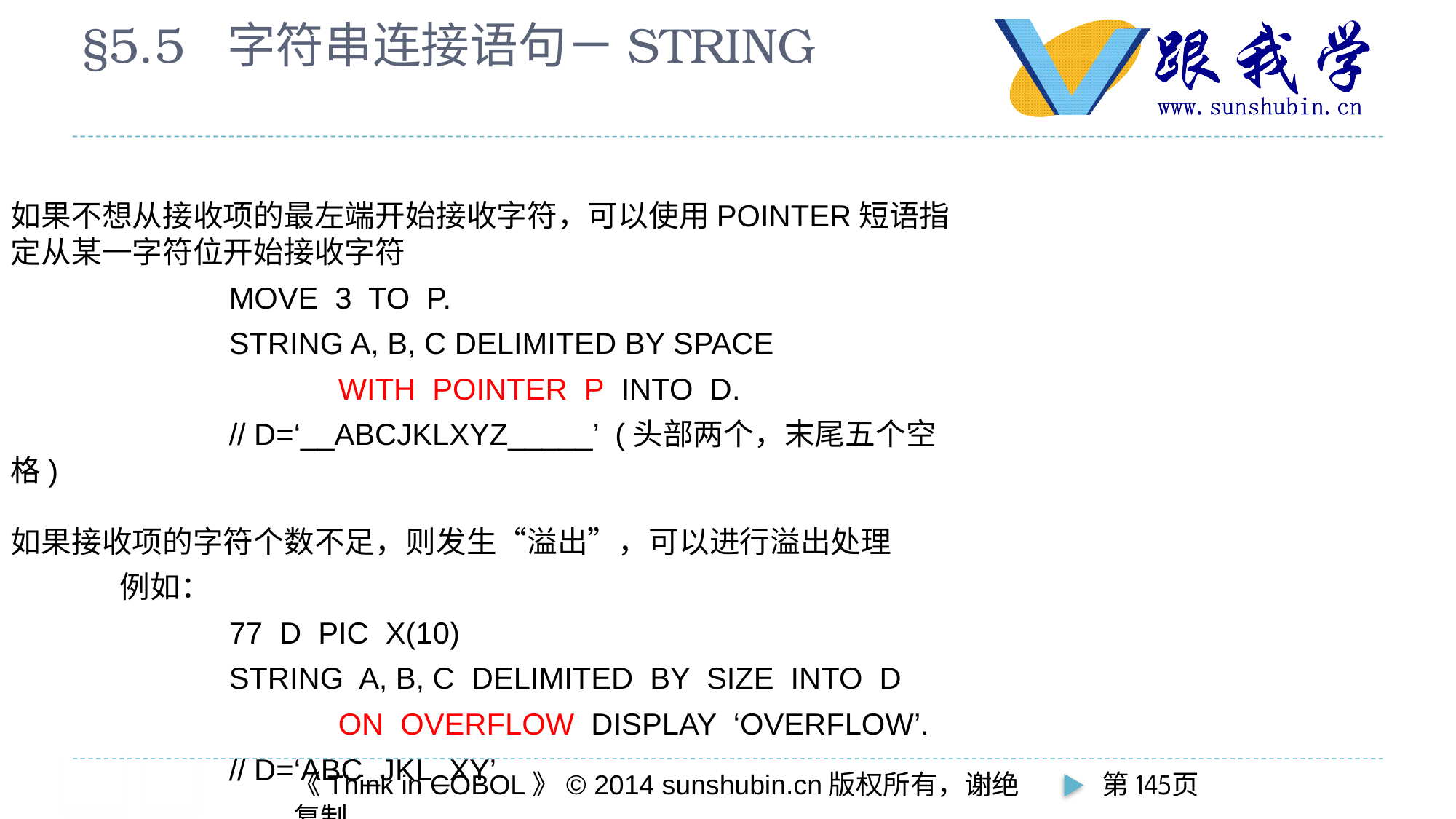

# §5.5  字符串连接语句－STRING
如果不想从接收项的最左端开始接收字符，可以使用POINTER短语指定从某一字符位开始接收字符
		MOVE  3  TO  P.
		STRING A, B, C DELIMITED BY SPACE
			WITH  POINTER  P  INTO  D.
		// D=‘__ABCJKLXYZ_____’  (头部两个，末尾五个空格)

如果接收项的字符个数不足，则发生“溢出”，可以进行溢出处理
	例如：
		77  D  PIC  X(10)
		STRING  A, B, C  DELIMITED  BY  SIZE  INTO  D
			ON  OVERFLOW  DISPLAY  ‘OVERFLOW’.
		// D=‘ABC_JKL_XY’